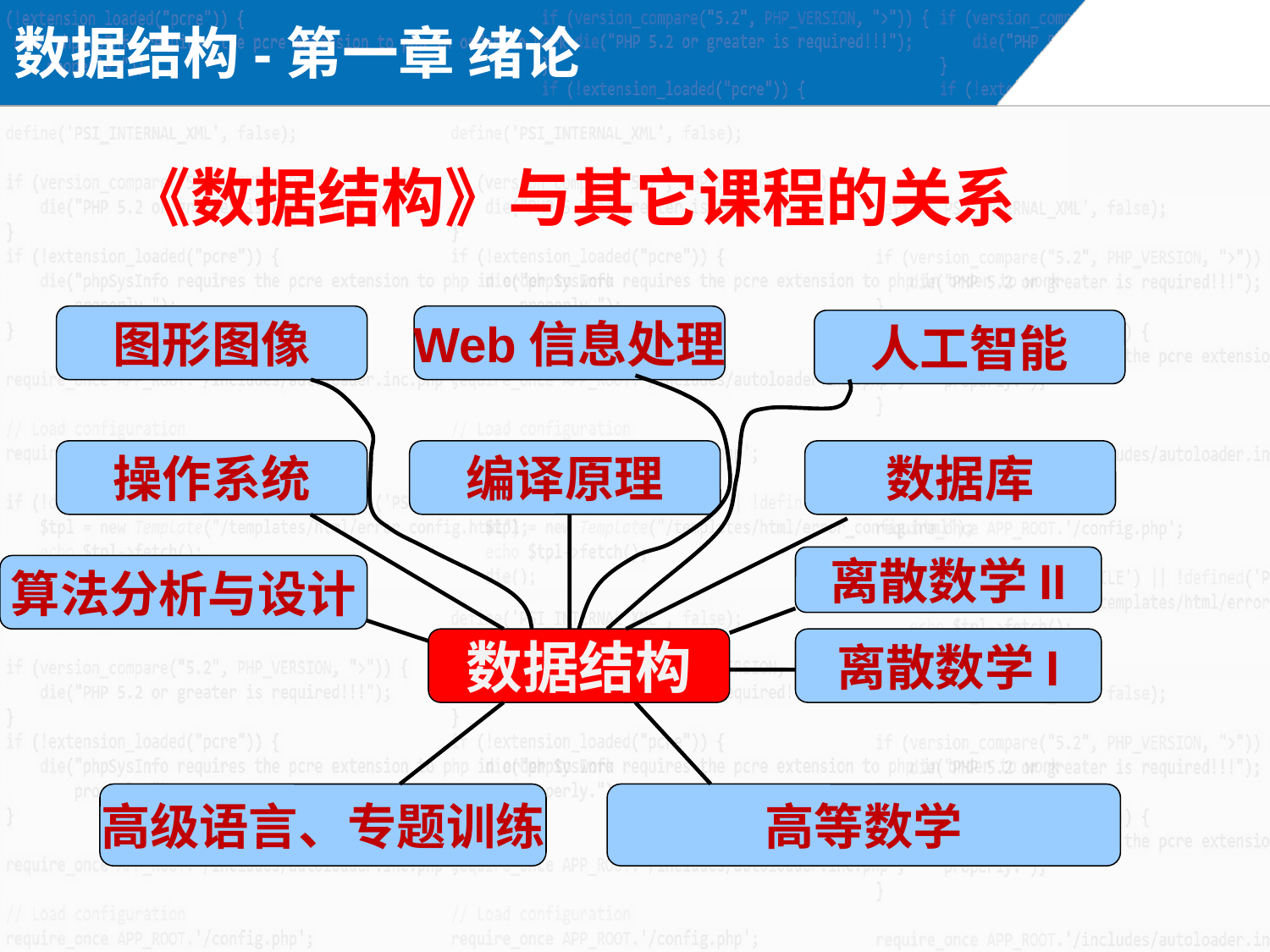

数据结构-第一章 绪论
《数据结构》与其它课程的关系
图形图像
Web信息处理
人工智能

操作系统
编译原理
数据库

离散数学II
算法分析与设计

数据结构
离散数学I

高等数学
高级语言、专题训练